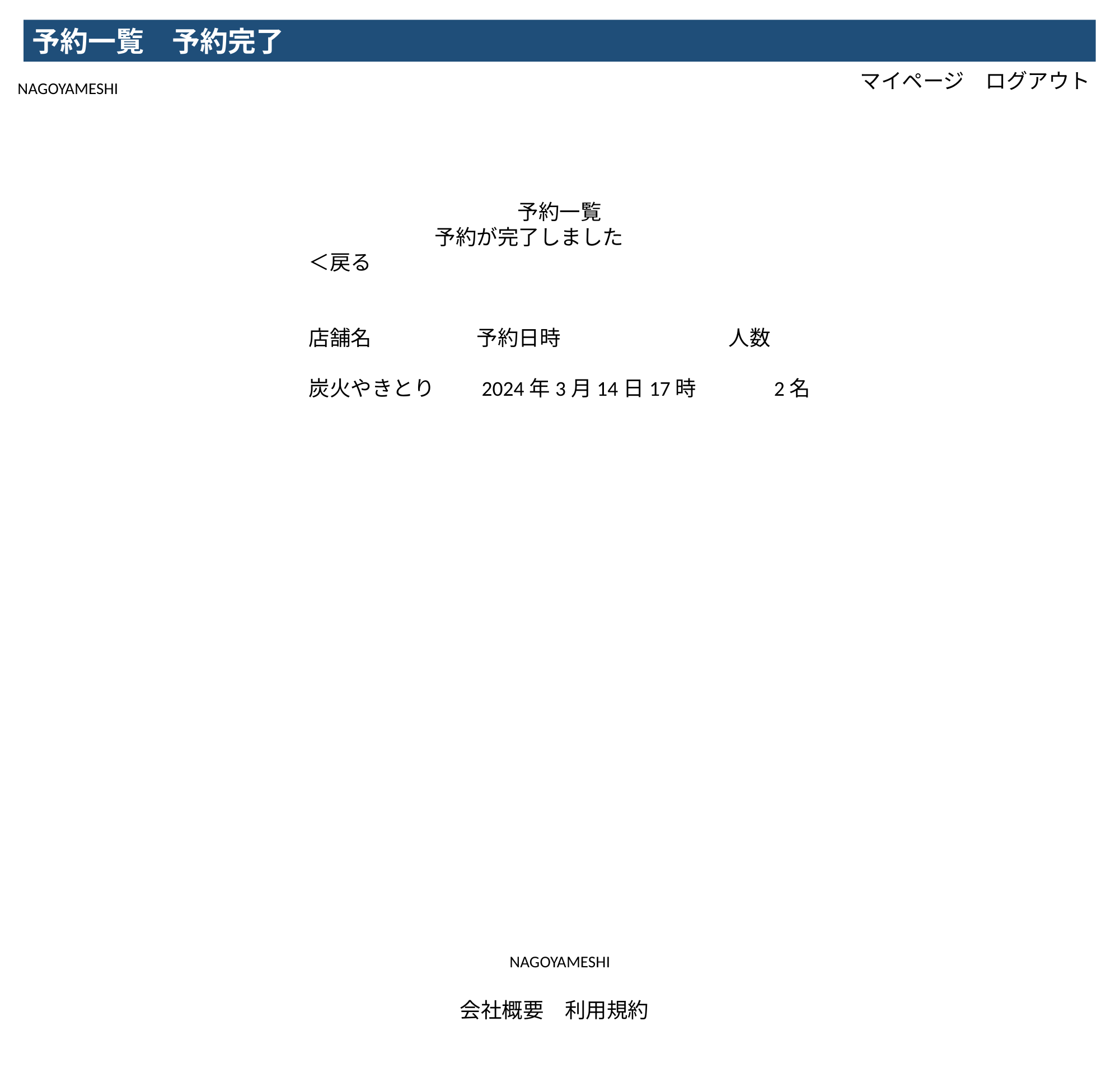

予約一覧　予約完了
マイページ　ログアウト
NAGOYAMESHI
予約一覧
　　　　　　予約が完了しました
＜戻る

店舗名　　　　　予約日時　　　　　　　　人数

炭火やきとり　　2024年3月14日17時　　　  2名

NAGOYAMESHI
会社概要　利用規約